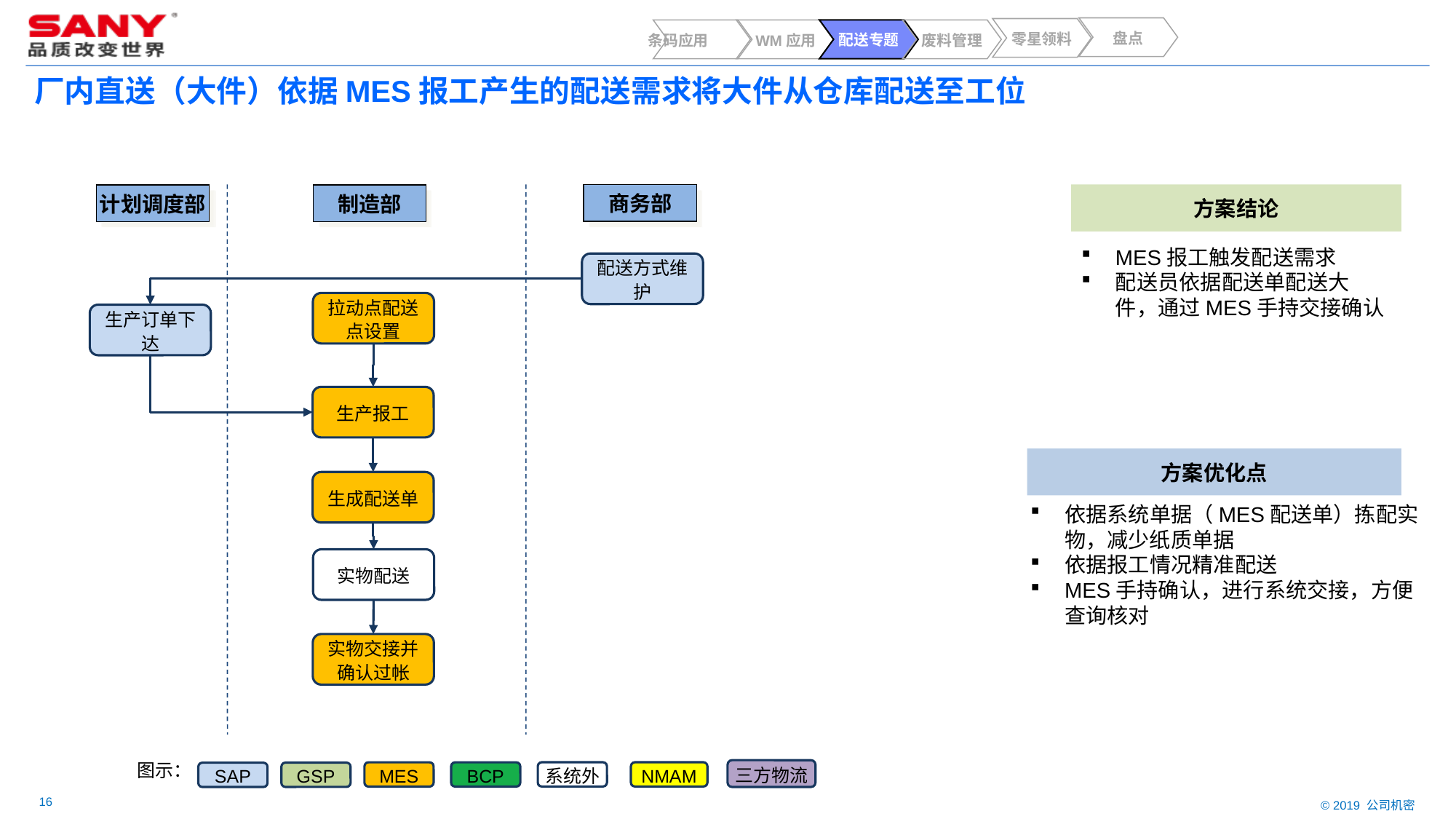

盘点
零星领料
条码应用
WM应用
配送专题
废料管理
# 厂内直送（大件）依据MES报工产生的配送需求将大件从仓库配送至工位
方案结论

商务部
计划调度部
制造部
MES报工触发配送需求
配送员依据配送单配送大件，通过MES手持交接确认
配送方式维护
拉动点配送点设置
生产订单下达
生产报工
方案优化点
生成配送单
依据系统单据（MES配送单）拣配实物，减少纸质单据
依据报工情况精准配送
MES手持确认，进行系统交接，方便查询核对
实物配送
实物交接并确认过帐
图示：
三方物流
系统外
NMAM
MES
BCP
GSP
SAP